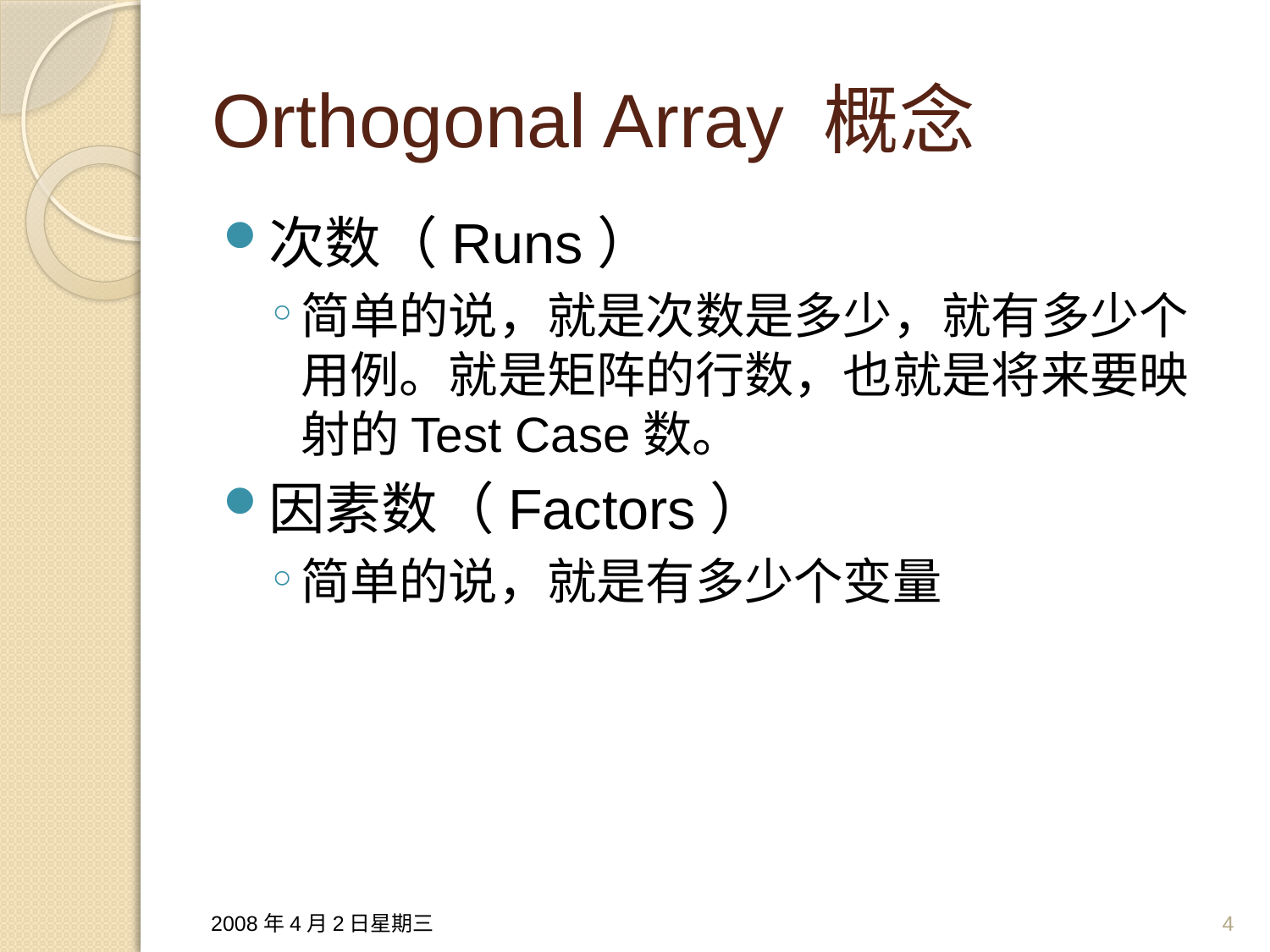

# Orthogonal Array 概念
次数（Runs）
简单的说，就是次数是多少，就有多少个用例。就是矩阵的行数，也就是将来要映射的Test Case数。
因素数（Factors）
简单的说，就是有多少个变量

2008年4月2日星期三

4